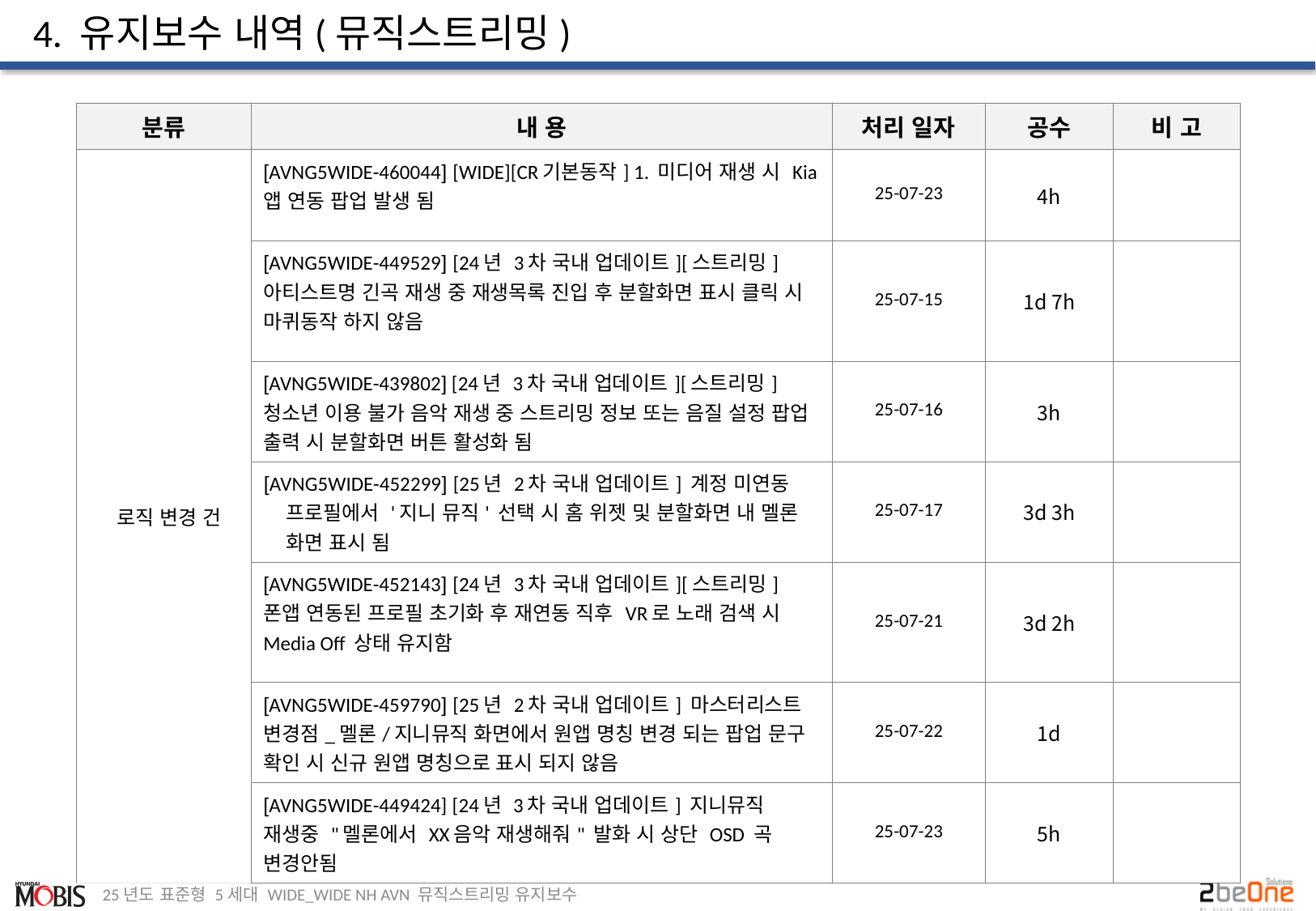

# 4. 유지보수 내역(뮤직스트리밍)
| 분류 | 내 용 | 처리 일자 | 공수 | 비 고 |
| --- | --- | --- | --- | --- |
| 로직 변경 건 | [AVNG5WIDE-460044] [WIDE][CR기본동작] 1. 미디어 재생 시 Kia 앱 연동 팝업 발생 됨 | 25-07-23 | 4h |  |
|  | [AVNG5WIDE-449529] [24년 3차 국내 업데이트][스트리밍] 아티스트명 긴곡 재생 중 재생목록 진입 후 분할화면 표시 클릭 시 마퀴동작 하지 않음 | 25-07-15 | 1d 7h |  |
|  | [AVNG5WIDE-439802] [24년 3차 국내 업데이트][스트리밍] 청소년 이용 불가 음악 재생 중 스트리밍 정보 또는 음질 설정 팝업 출력 시 분할화면 버튼 활성화 됨 | 25-07-16 | 3h |  |
|  | [AVNG5WIDE-452299] [25년 2차 국내 업데이트] 계정 미연동 프로필에서 '지니 뮤직' 선택 시 홈 위젯 및 분할화면 내 멜론 화면 표시 됨 | 25-07-17 | 3d 3h |  |
|  | [AVNG5WIDE-452143] [24년 3차 국내 업데이트][스트리밍] 폰앱 연동된 프로필 초기화 후 재연동 직후 VR로 노래 검색 시 Media Off 상태 유지함 | 25-07-21 | 3d 2h |  |
|  | [AVNG5WIDE-459790] [25년 2차 국내 업데이트] 마스터리스트 변경점\_멜론/지니뮤직 화면에서 원앱 명칭 변경 되는 팝업 문구 확인 시 신규 원앱 명칭으로 표시 되지 않음 | 25-07-22 | 1d |  |
|  | [AVNG5WIDE-449424] [24년 3차 국내 업데이트] 지니뮤직 재생중 "멜론에서 XX음악 재생해줘" 발화 시 상단 OSD 곡 변경안됨 | 25-07-23 | 5h |  |
25년도 표준형 5세대 WIDE_WIDE NH AVN 뮤직스트리밍 유지보수